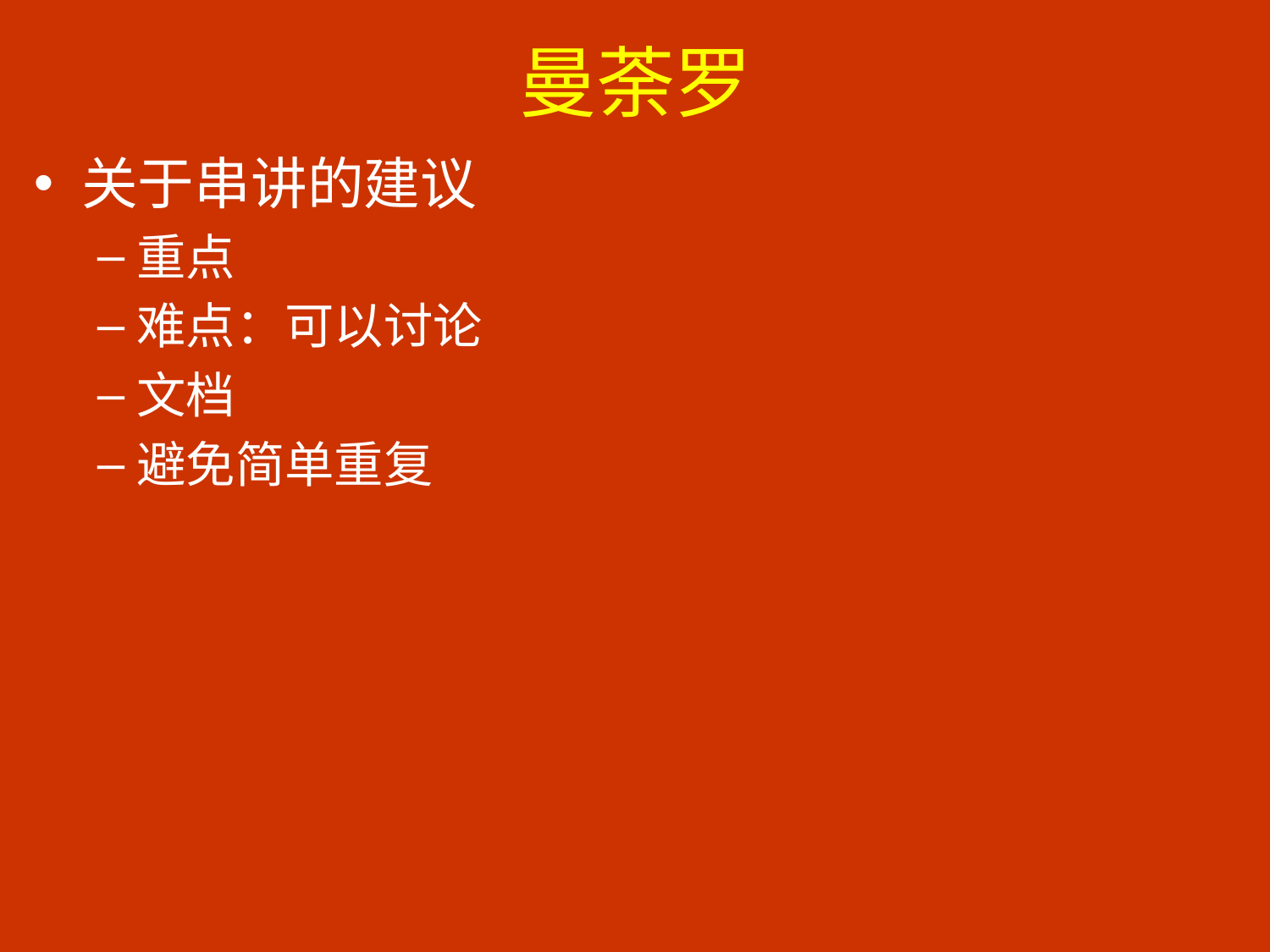

# 曼荼罗
关于串讲的建议
重点
难点：可以讨论
文档
避免简单重复